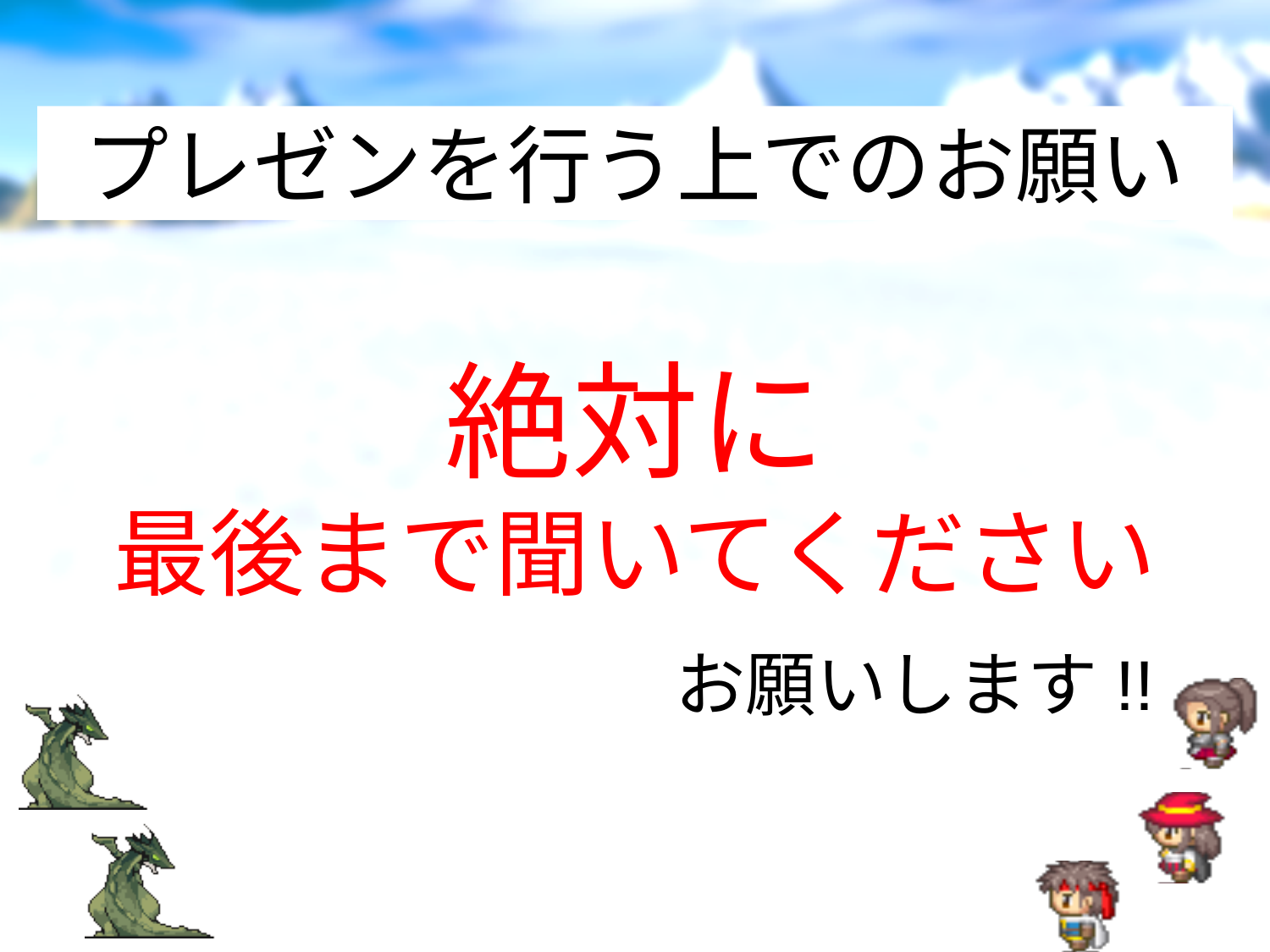

プレゼンを行う上でのお願い
絶対に
最後まで聞いてください
お願いします!!